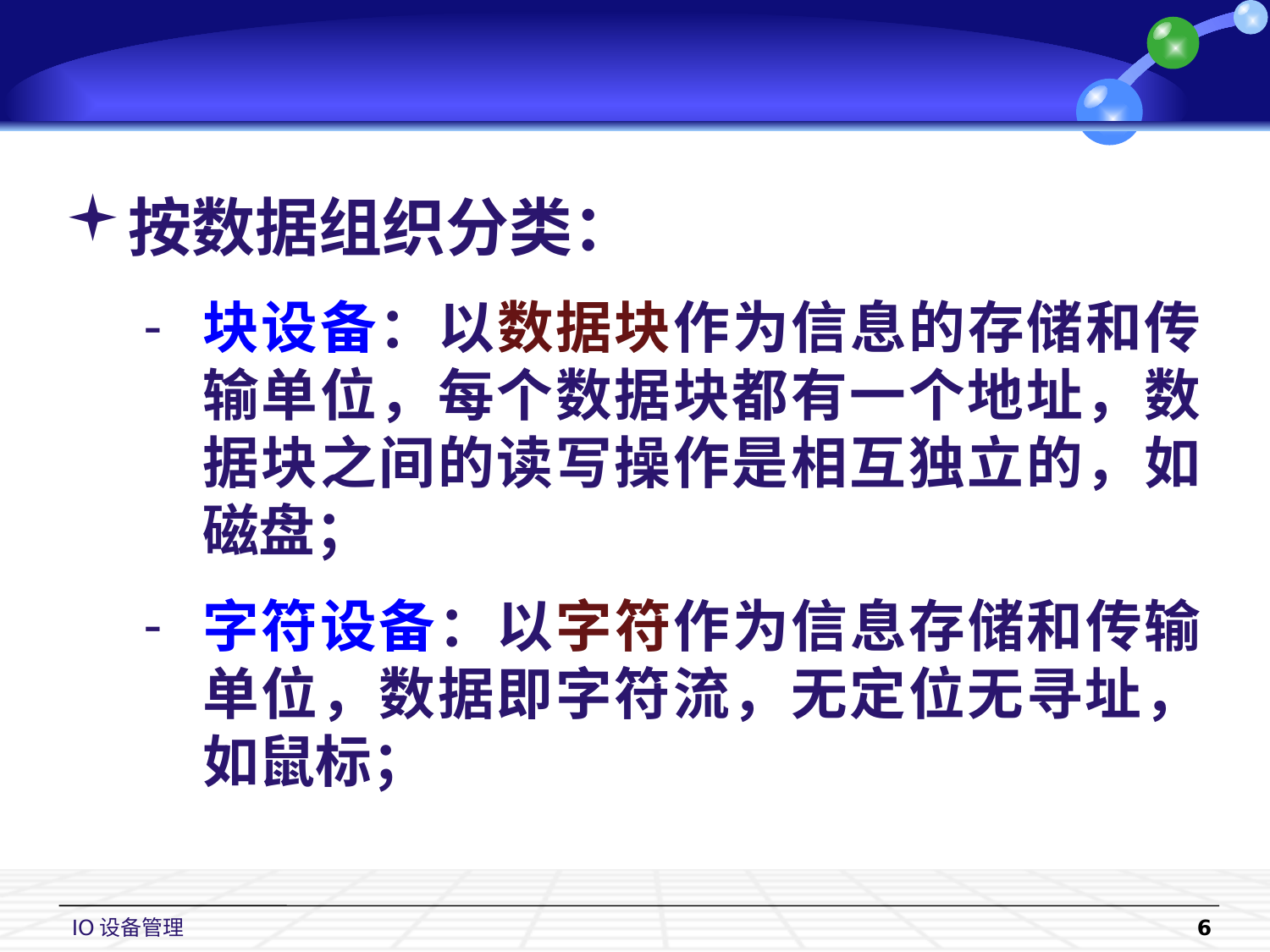

按数据组织分类：
块设备：以数据块作为信息的存储和传输单位，每个数据块都有一个地址，数据块之间的读写操作是相互独立的，如磁盘；
字符设备：以字符作为信息存储和传输单位，数据即字符流，无定位无寻址，如鼠标；
IO设备管理
6